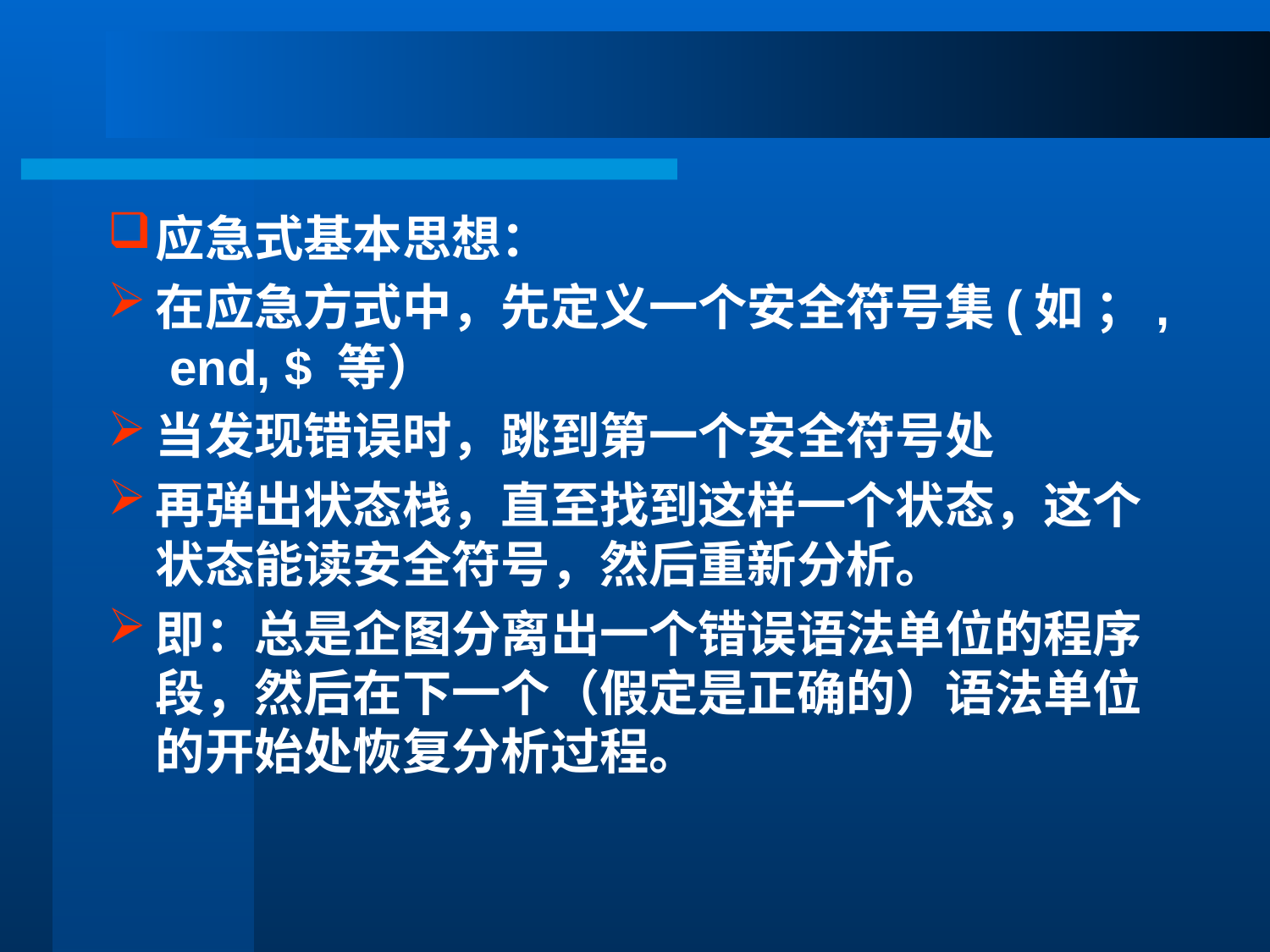

#
应急式基本思想：
在应急方式中，先定义一个安全符号集(如 ；, end, $ 等）
当发现错误时，跳到第一个安全符号处
再弹出状态栈，直至找到这样一个状态，这个状态能读安全符号，然后重新分析。
即：总是企图分离出一个错误语法单位的程序段，然后在下一个（假定是正确的）语法单位的开始处恢复分析过程。